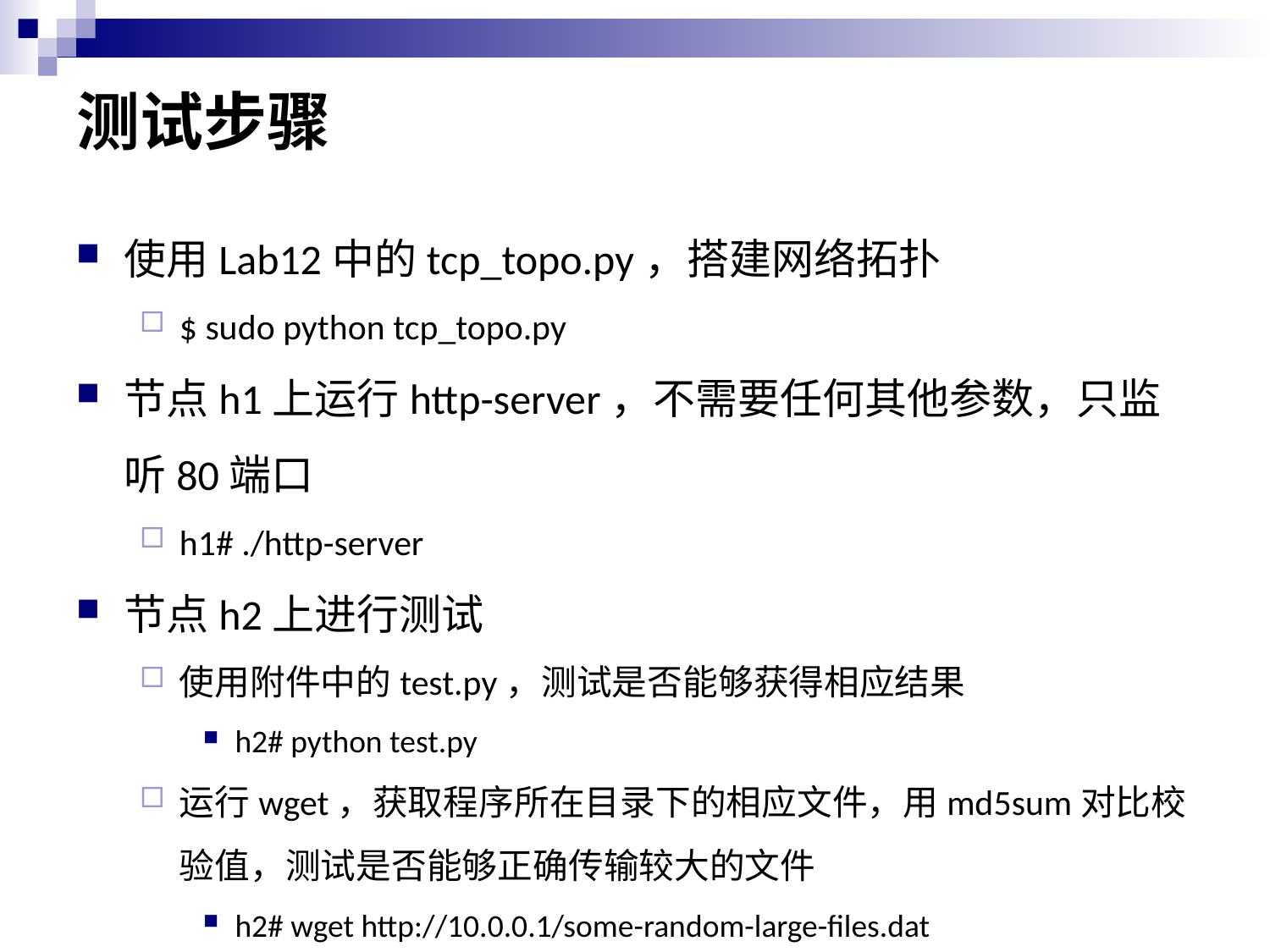

# 测试步骤
使用Lab12中的tcp_topo.py，搭建网络拓扑
$ sudo python tcp_topo.py
节点h1上运行http-server，不需要任何其他参数，只监听80端口
h1# ./http-server
节点h2上进行测试
使用附件中的test.py，测试是否能够获得相应结果
h2# python test.py
运行wget，获取程序所在目录下的相应文件，用md5sum对比校验值，测试是否能够正确传输较大的文件
h2# wget http://10.0.0.1/some-random-large-files.dat
3